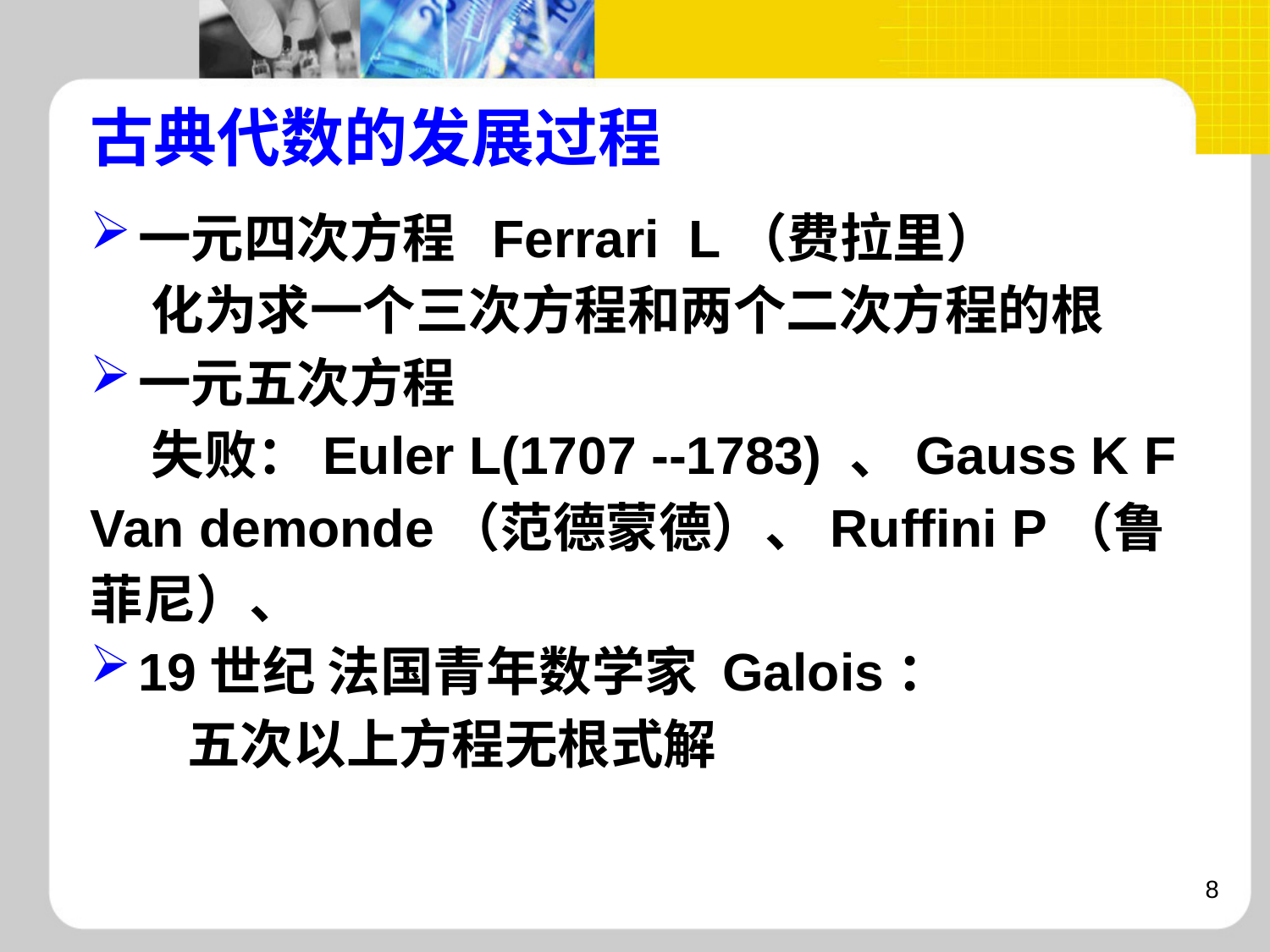

古典代数的发展过程
一元四次方程  Ferrari  L（费拉里）
    化为求一个三次方程和两个二次方程的根
一元五次方程
    失败：Euler L(1707 --1783) 、Gauss K F
Van demonde（范德蒙德）、Ruffini P（鲁菲尼）、
19世纪 法国青年数学家 Galois：
       五次以上方程无根式解

8